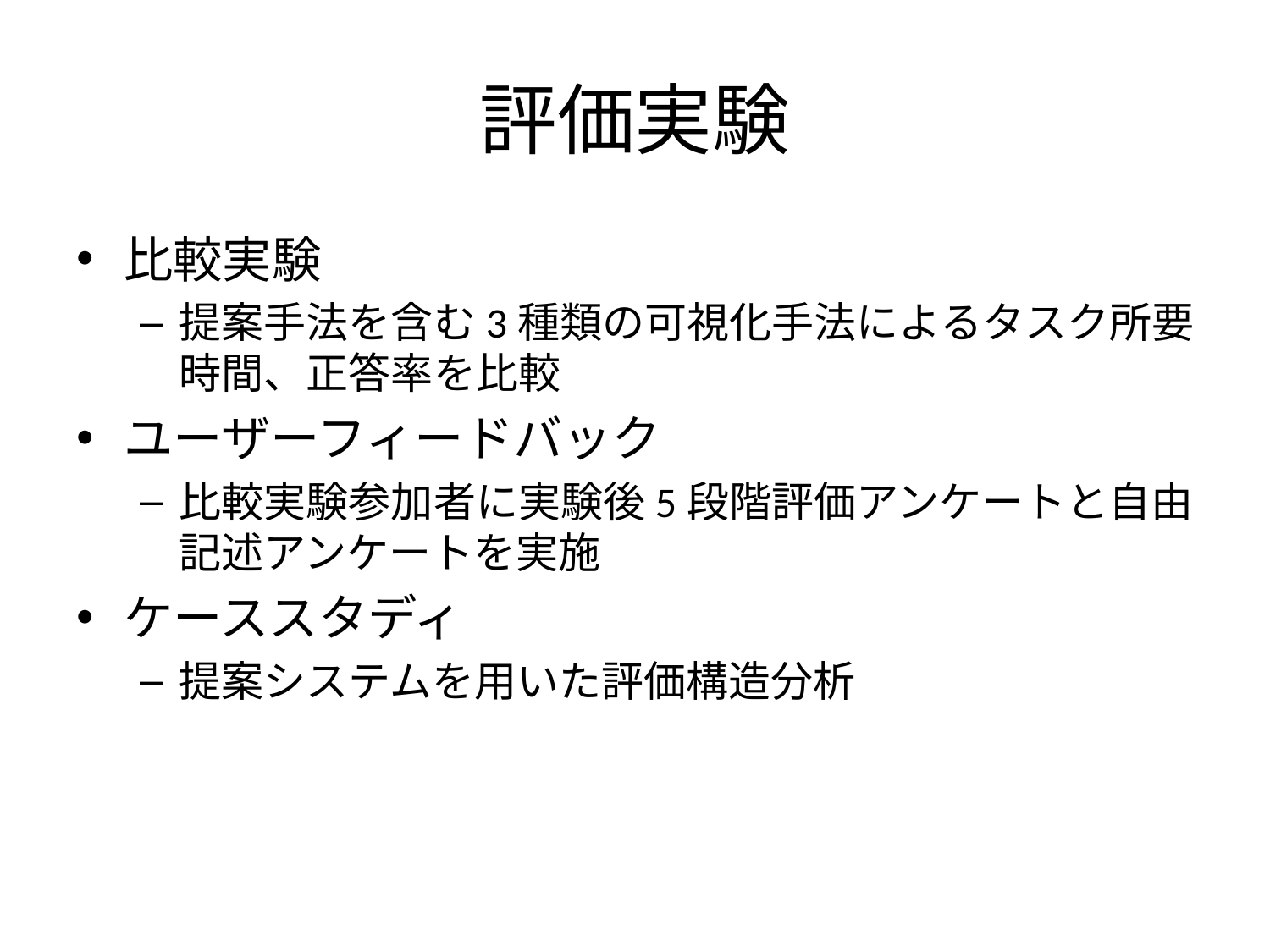

# 評価実験
比較実験
提案手法を含む3種類の可視化手法によるタスク所要時間、正答率を比較
ユーザーフィードバック
比較実験参加者に実験後5段階評価アンケートと自由記述アンケートを実施
ケーススタディ
提案システムを用いた評価構造分析